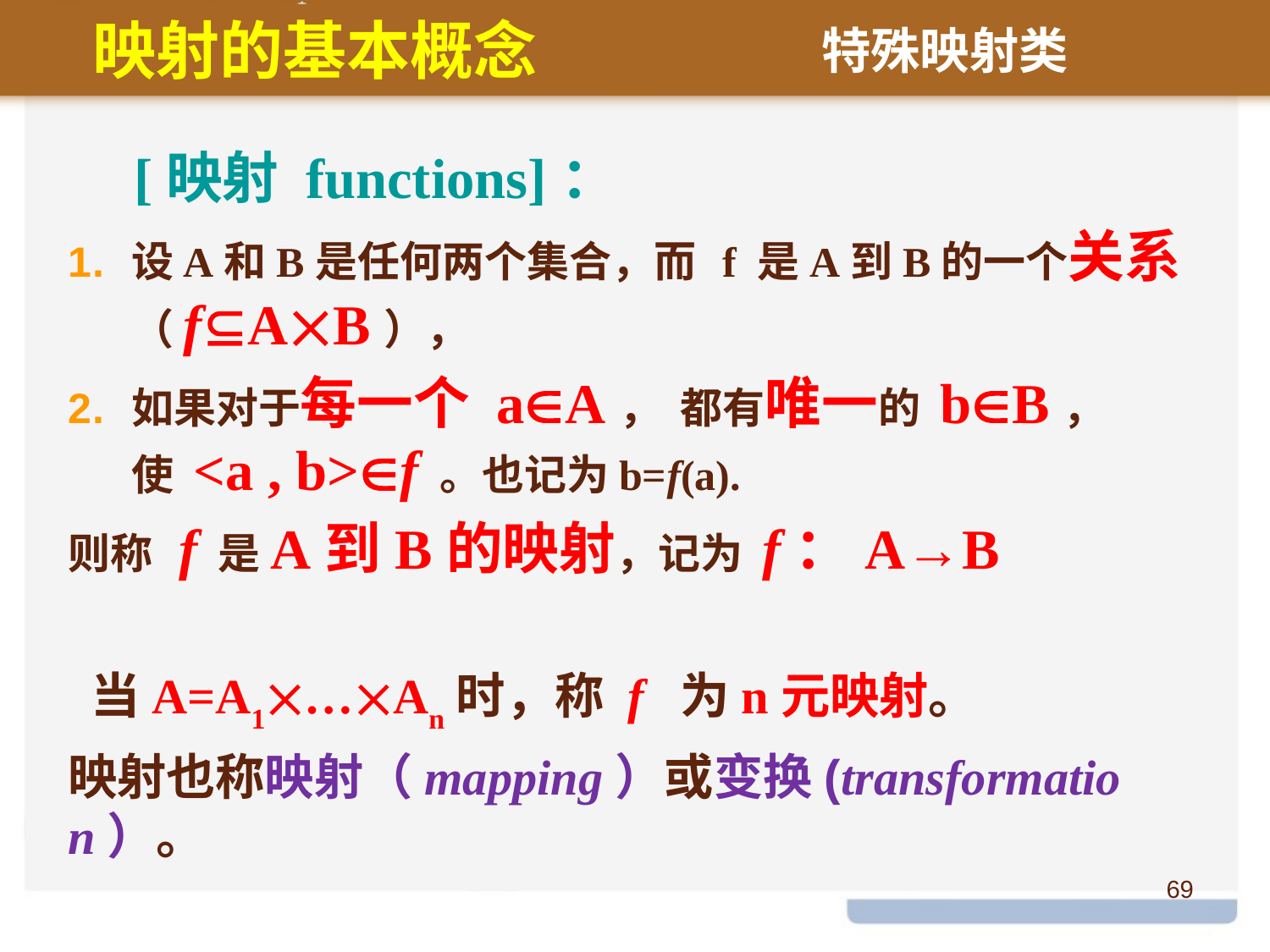

映射的基本概念
特殊映射类
[映射 functions]：
设A和B是任何两个集合，而 f 是A到B的一个关系（f⊆A×B），
如果对于每一个 a∈A，  都有唯一的 b∈B，             使 <a , b>∈f 。也记为b=f(a).
则称 f 是A到B的映射，记为 f：A→B
 当A=A1×…×An时，称 f  为n元映射。
映射也称映射（mapping）或变换(transformation）。
69